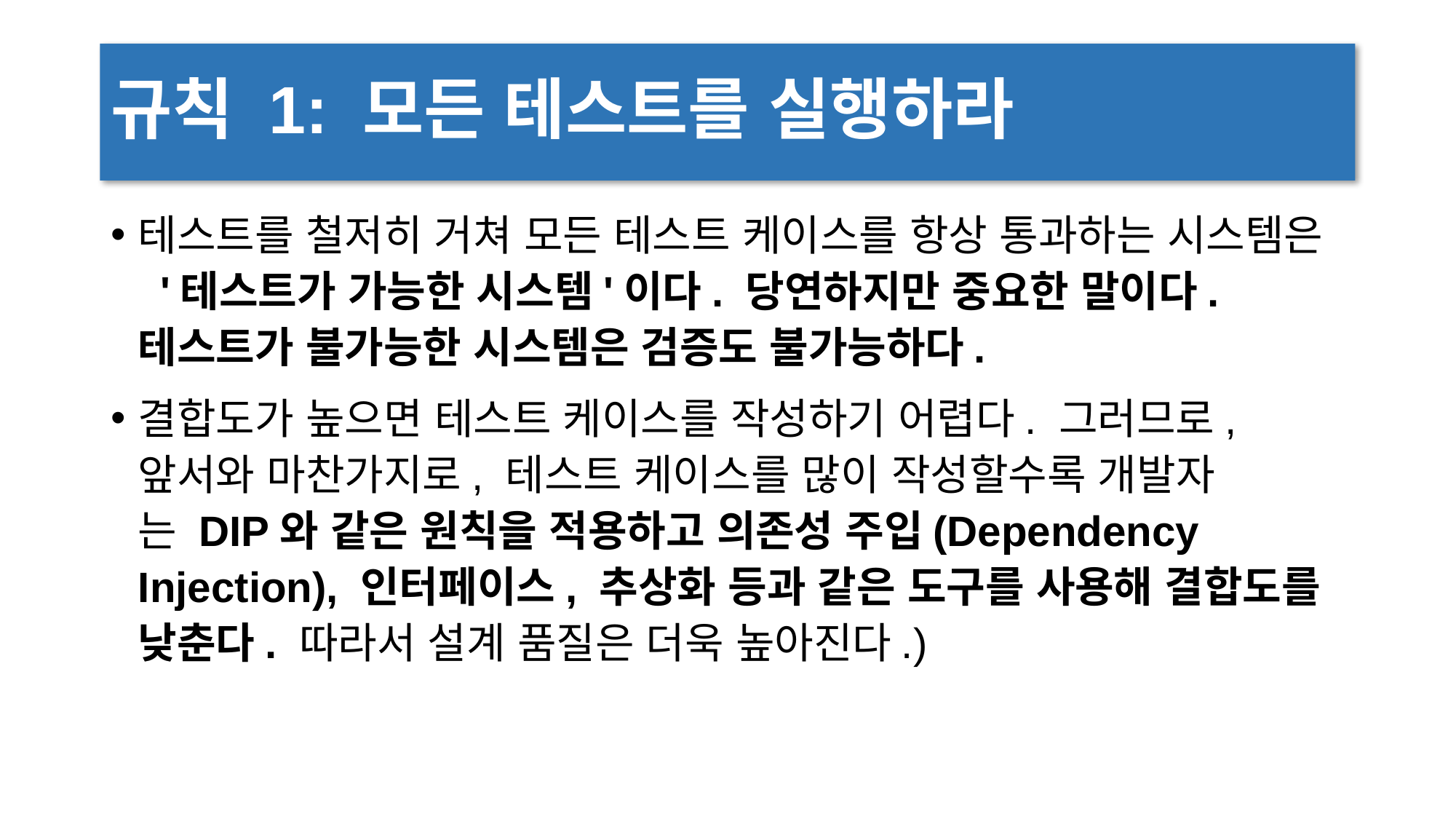

# 규칙 1: 모든 테스트를 실행하라
테스트를 철저히 거쳐 모든 테스트 케이스를 항상 통과하는 시스템은 '테스트가 가능한 시스템'이다. 당연하지만 중요한 말이다. 테스트가 불가능한 시스템은 검증도 불가능하다.
결합도가 높으면 테스트 케이스를 작성하기 어렵다. 그러므로, 앞서와 마찬가지로, 테스트 케이스를 많이 작성할수록 개발자는 DIP와 같은 원칙을 적용하고 의존성 주입(Dependency Injection), 인터페이스, 추상화 등과 같은 도구를 사용해 결합도를 낮춘다. 따라서 설계 품질은 더욱 높아진다.)